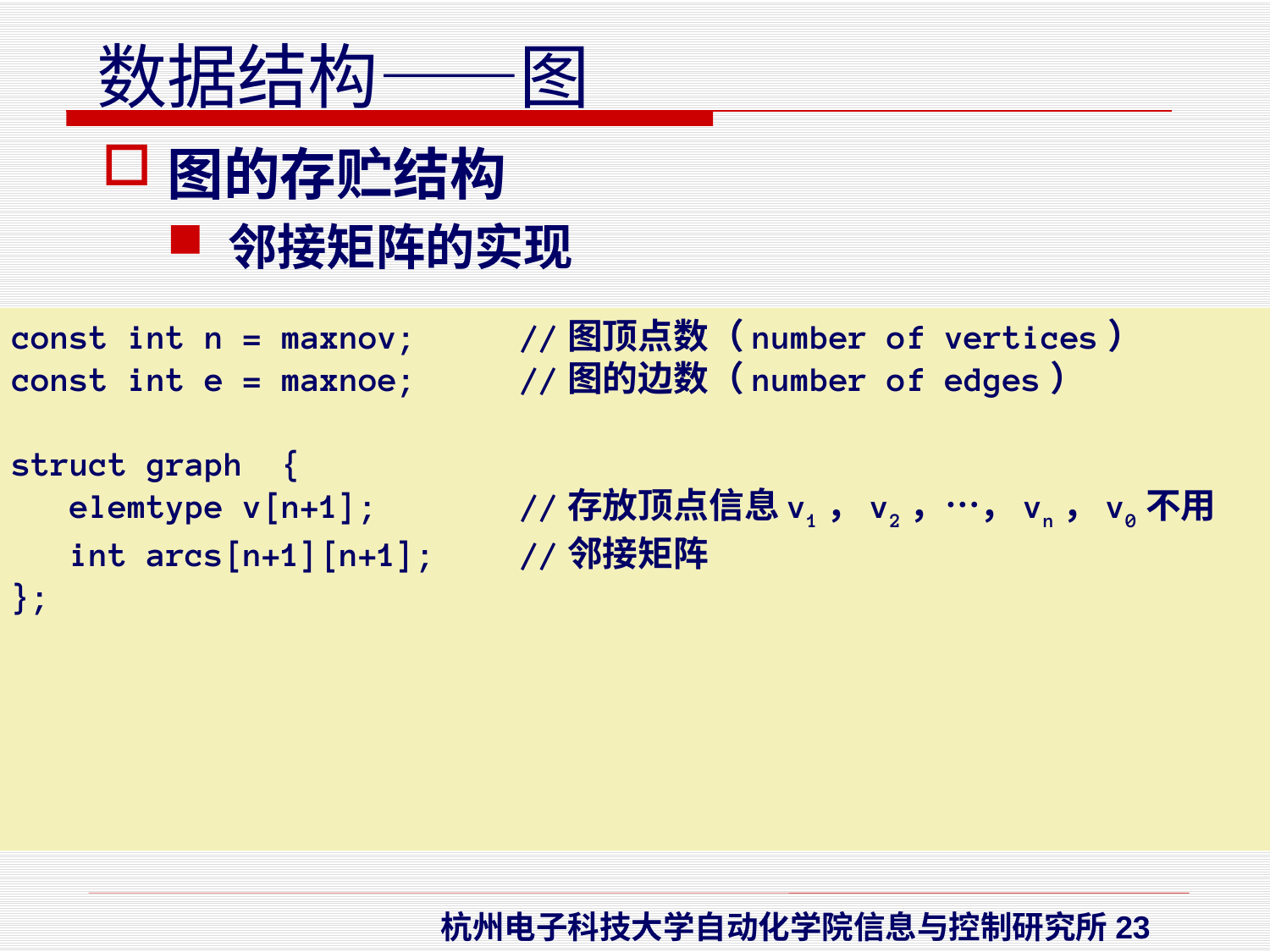

图的存贮结构
邻接矩阵的实现
const int n = maxnov;	//图顶点数（number of vertices）
const int e = maxnoe;	//图的边数（number of edges）

struct graph  {
   elemtype v[n+1]; 	//存放顶点信息v1，v2，…，vn，v0不用
   int arcs[n+1][n+1];	//邻接矩阵
};